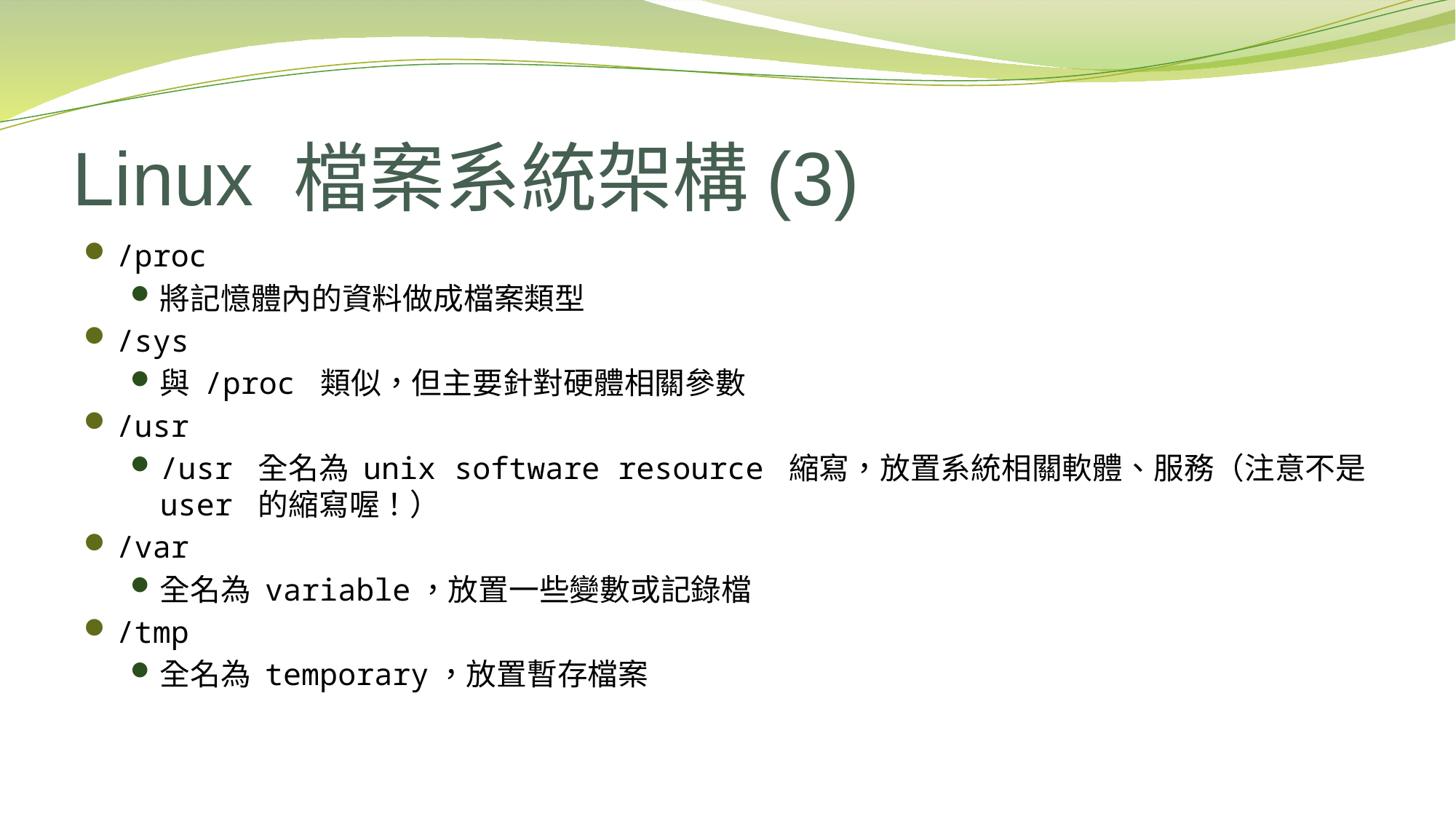

# Linux 檔案系統架構(3)
/proc
將記憶體內的資料做成檔案類型
/sys
與 /proc 類似，但主要針對硬體相關參數
/usr
/usr 全名為 unix software resource 縮寫，放置系統相關軟體、服務（注意不是 user 的縮寫喔！）
/var
全名為 variable，放置一些變數或記錄檔
/tmp
全名為 temporary，放置暫存檔案